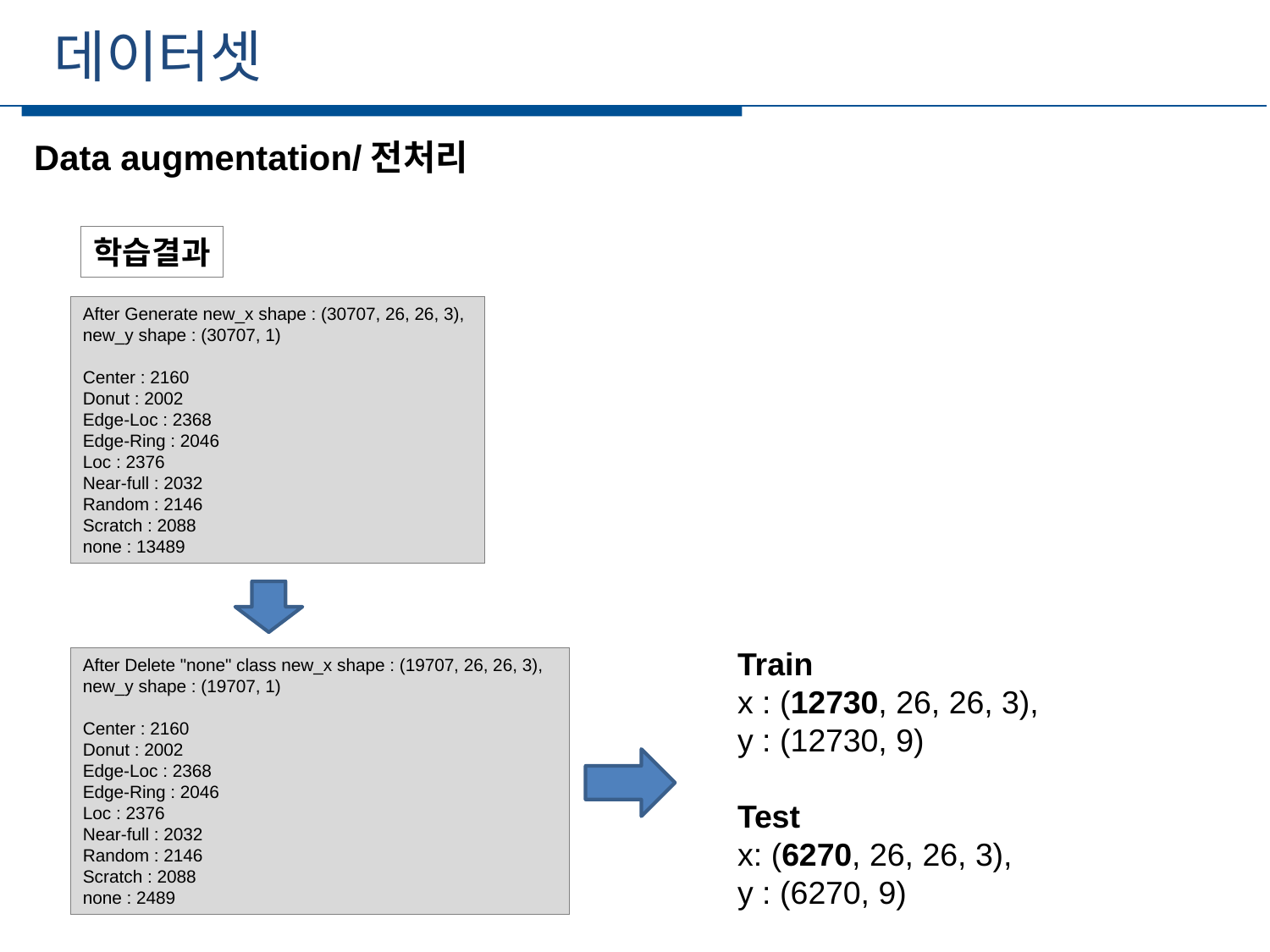

데이터셋
세부일정

Data augmentation/전처리
학습결과
After Generate new_x shape : (30707, 26, 26, 3),
new_y shape : (30707, 1)

Center : 2160
Donut : 2002
Edge-Loc : 2368
Edge-Ring : 2046
Loc : 2376
Near-full : 2032
Random : 2146
Scratch : 2088
none : 13489

Train
x : (12730, 26, 26, 3),
y : (12730, 9)

Test
x: (6270, 26, 26, 3),
y : (6270, 9)
After Delete "none" class new_x shape : (19707, 26, 26, 3),
new_y shape : (19707, 1)

Center : 2160
Donut : 2002
Edge-Loc : 2368
Edge-Ring : 2046
Loc : 2376
Near-full : 2032
Random : 2146
Scratch : 2088
none : 2489